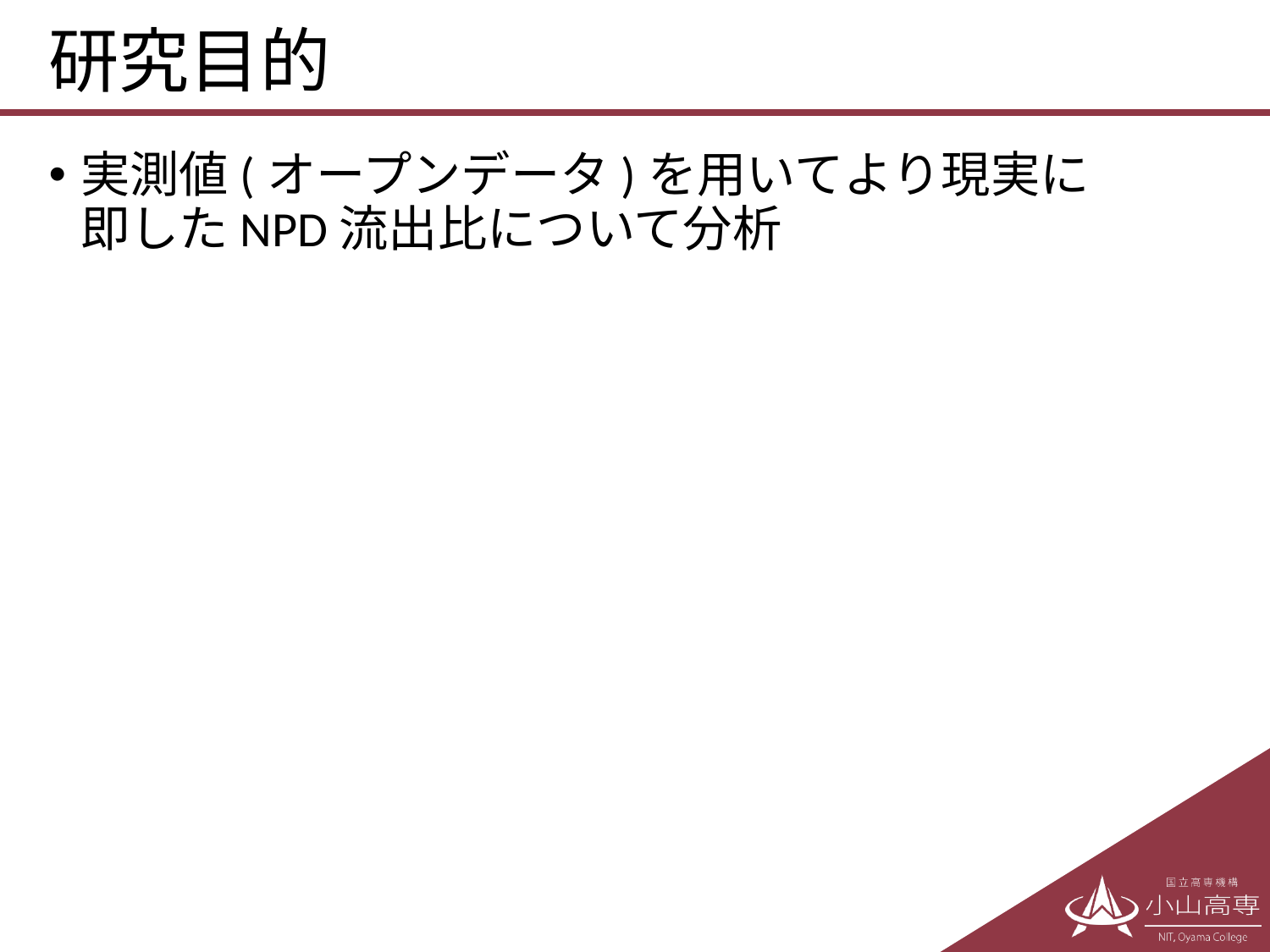

# 研究目的
実測値(オープンデータ)を用いてより現実に即したNPD流出比について分析